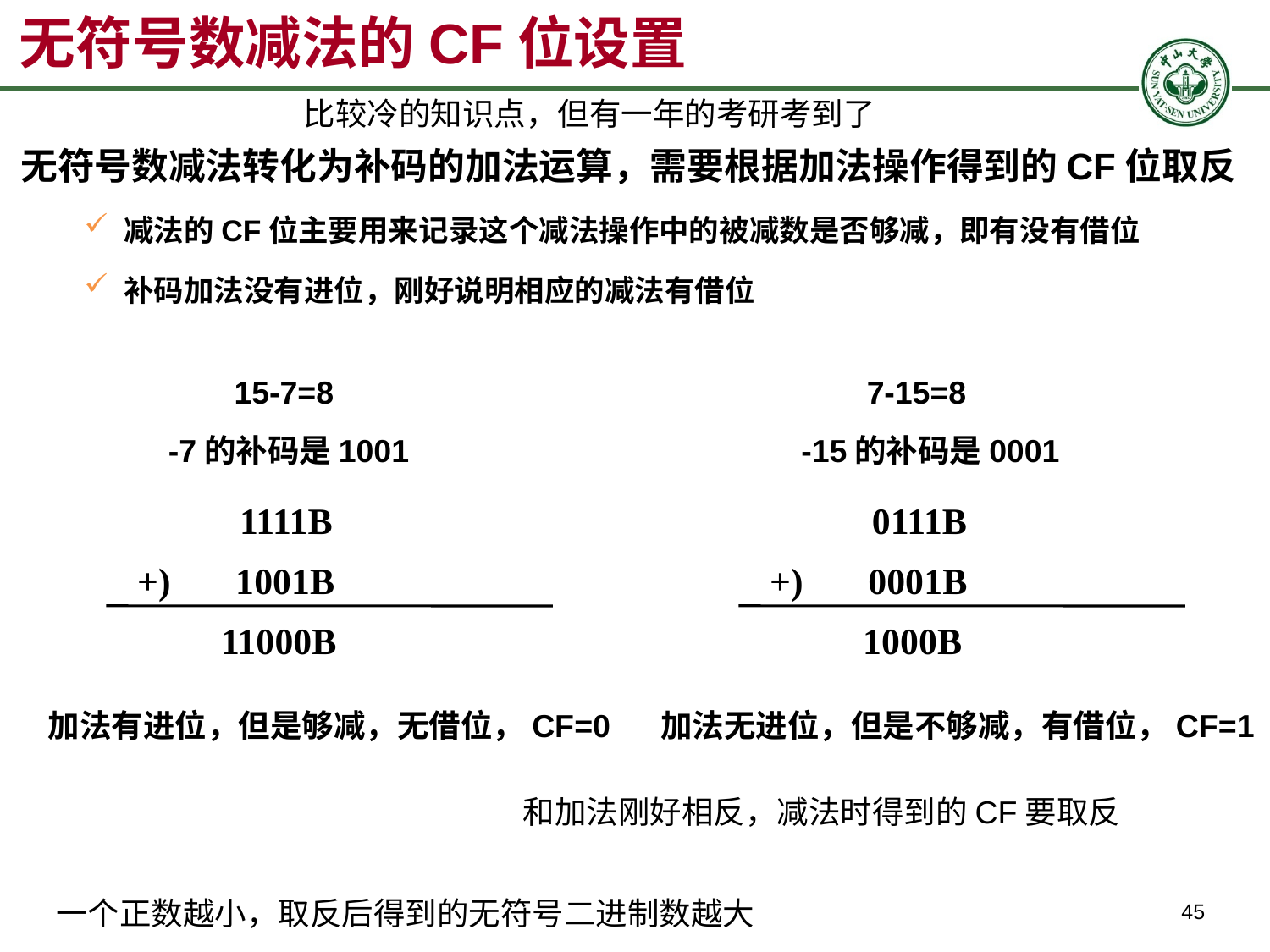

# 无符号数减法的CF位设置
比较冷的知识点，但有一年的考研考到了
无符号数减法转化为补码的加法运算，需要根据加法操作得到的CF位取反
减法的CF位主要用来记录这个减法操作中的被减数是否够减，即有没有借位
补码加法没有进位，刚好说明相应的减法有借位
15-7=8
7-15=8
-7的补码是1001
-15的补码是0001
           1111B
+)       1001B
         11000B
           0111B
+)       0001B
          1000B
加法有进位，但是够减，无借位，CF=0
加法无进位，但是不够减，有借位，CF=1
和加法刚好相反，减法时得到的CF要取反
一个正数越小，取反后得到的无符号二进制数越大